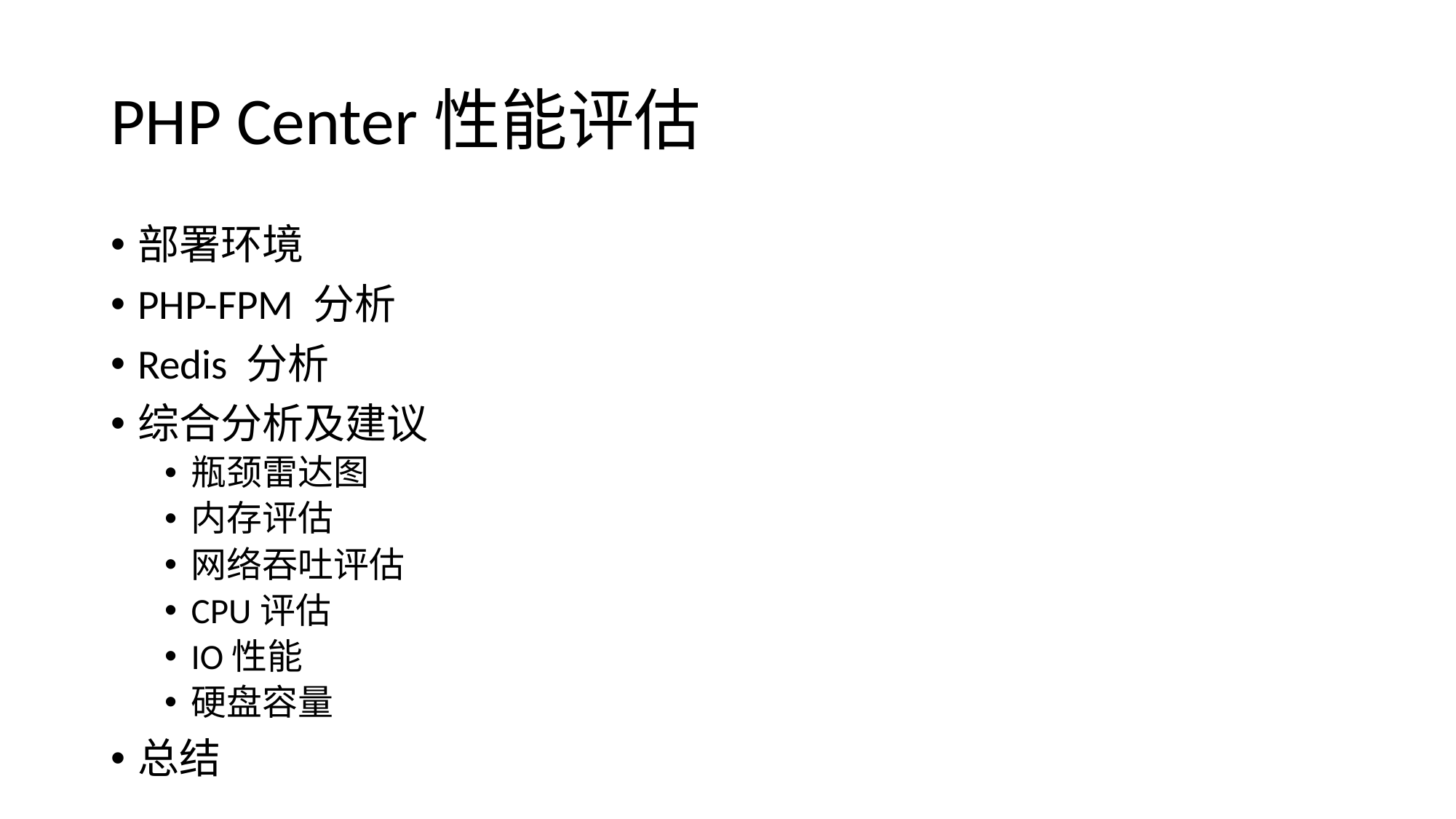

# PHP Center性能评估
部署环境
PHP-FPM 分析
Redis 分析
综合分析及建议
瓶颈雷达图
内存评估
网络吞吐评估
CPU评估
IO性能
硬盘容量
总结